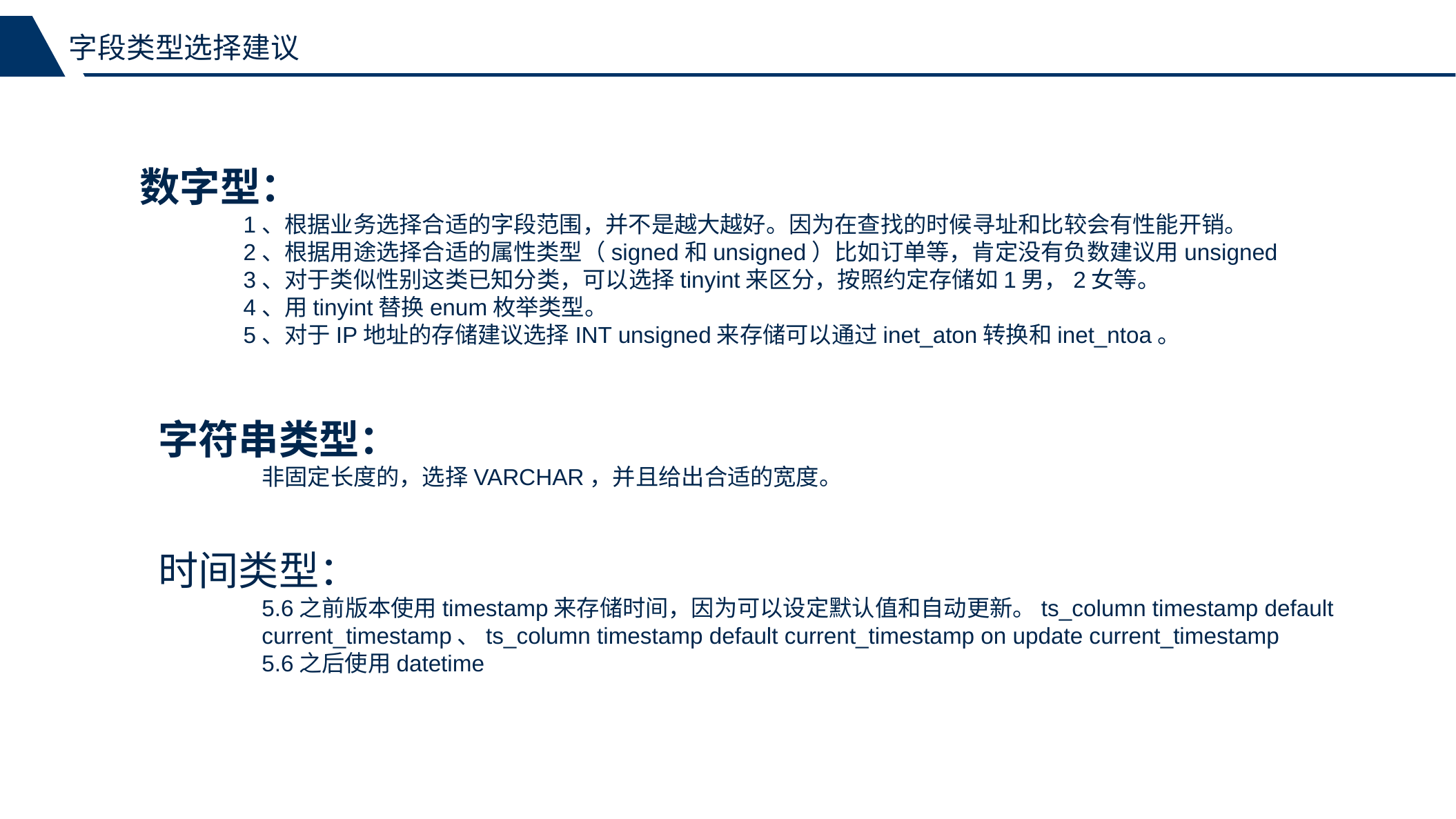

字段类型选择建议

数字型：
	1、根据业务选择合适的字段范围，并不是越大越好。因为在查找的时候寻址和比较会有性能开销。
	2、根据用途选择合适的属性类型（signed和unsigned）比如订单等，肯定没有负数建议用unsigned
	3、对于类似性别这类已知分类，可以选择tinyint来区分，按照约定存储如1男，2女等。
	4、用tinyint替换enum枚举类型。
	5、对于IP地址的存储建议选择INT unsigned来存储可以通过inet_aton转换和inet_ntoa。
字符串类型：
	非固定长度的，选择VARCHAR，并且给出合适的宽度。

时间类型：
	5.6之前版本使用timestamp来存储时间，因为可以设定默认值和自动更新。ts_column timestamp default
	current_timestamp、ts_column timestamp default current_timestamp on update current_timestamp
	5.6之后使用datetime